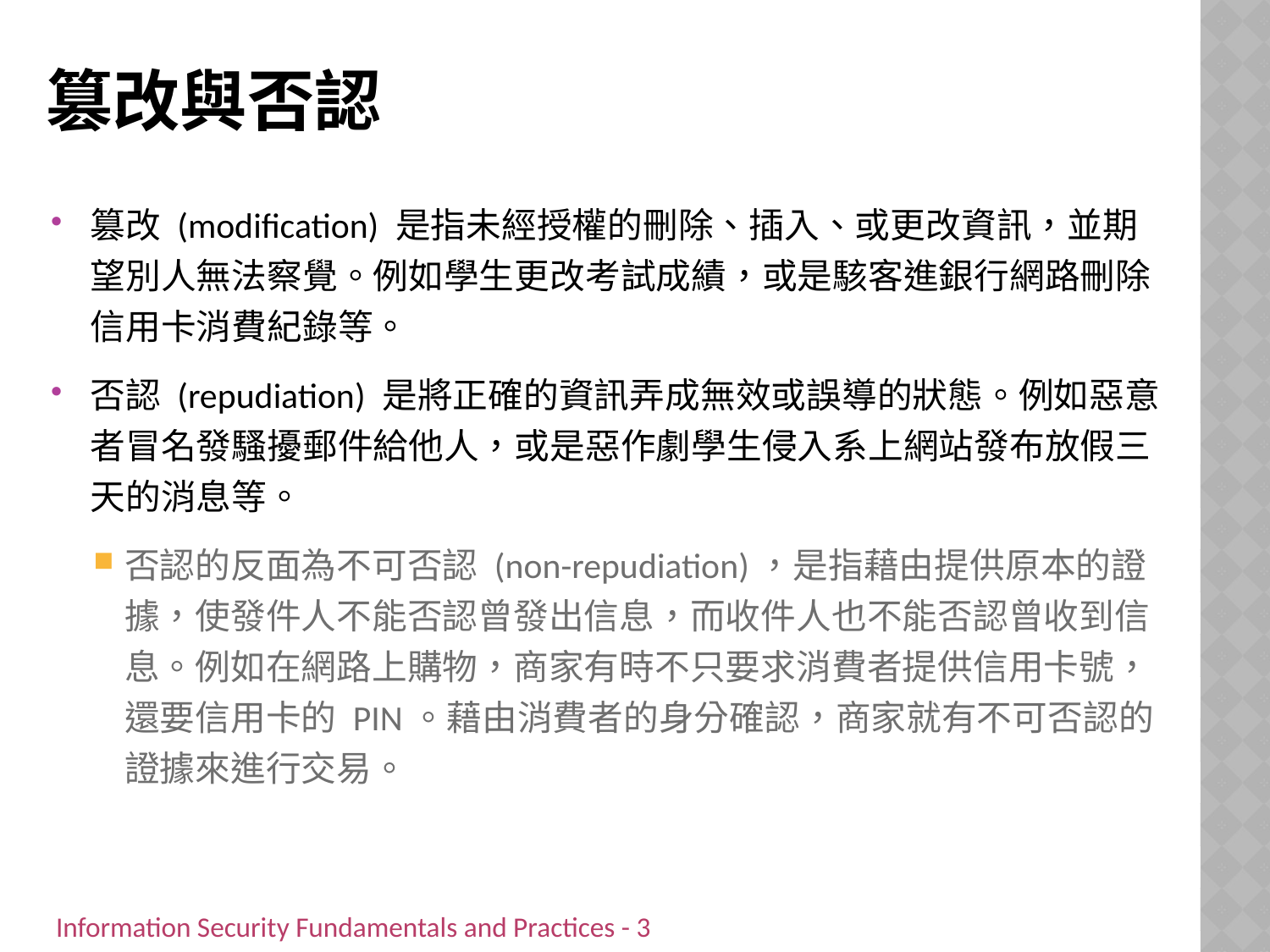

# 篡改與否認
篡改 (modification) 是指未經授權的刪除、插入、或更改資訊，並期望別人無法察覺。例如學生更改考試成績，或是駭客進銀行網路刪除信用卡消費紀錄等。
否認 (repudiation) 是將正確的資訊弄成無效或誤導的狀態。例如惡意者冒名發騷擾郵件給他人，或是惡作劇學生侵入系上網站發布放假三天的消息等。
否認的反面為不可否認 (non-repudiation)，是指藉由提供原本的證據，使發件人不能否認曾發出信息，而收件人也不能否認曾收到信息。例如在網路上購物，商家有時不只要求消費者提供信用卡號，還要信用卡的 PIN。藉由消費者的身分確認，商家就有不可否認的證據來進行交易。